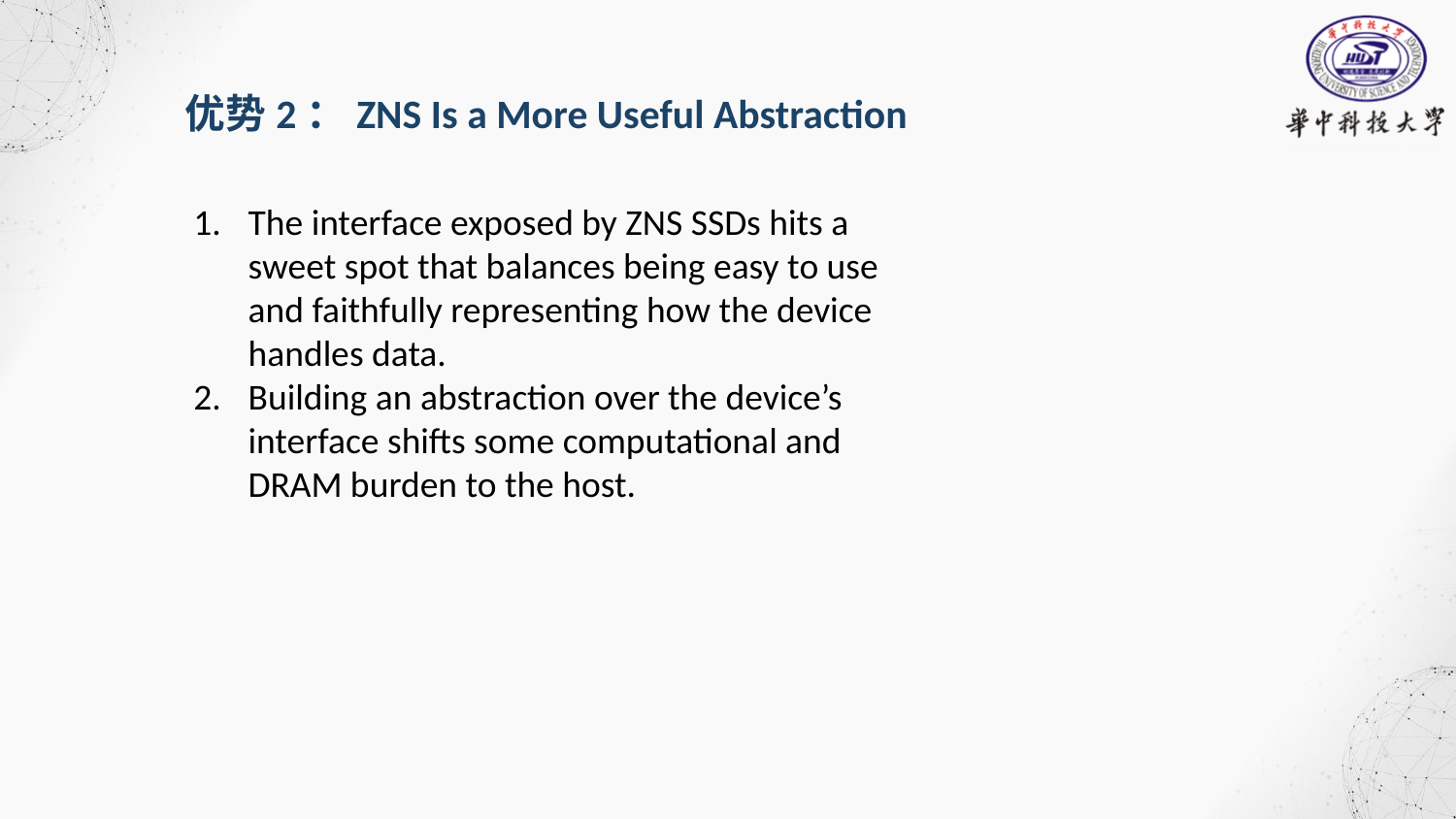

优势2：ZNS Is a More Useful Abstraction
The interface exposed by ZNS SSDs hits a sweet spot that balances being easy to use and faithfully representing how the device handles data.
Building an abstraction over the device’s interface shifts some computational and DRAM burden to the host.